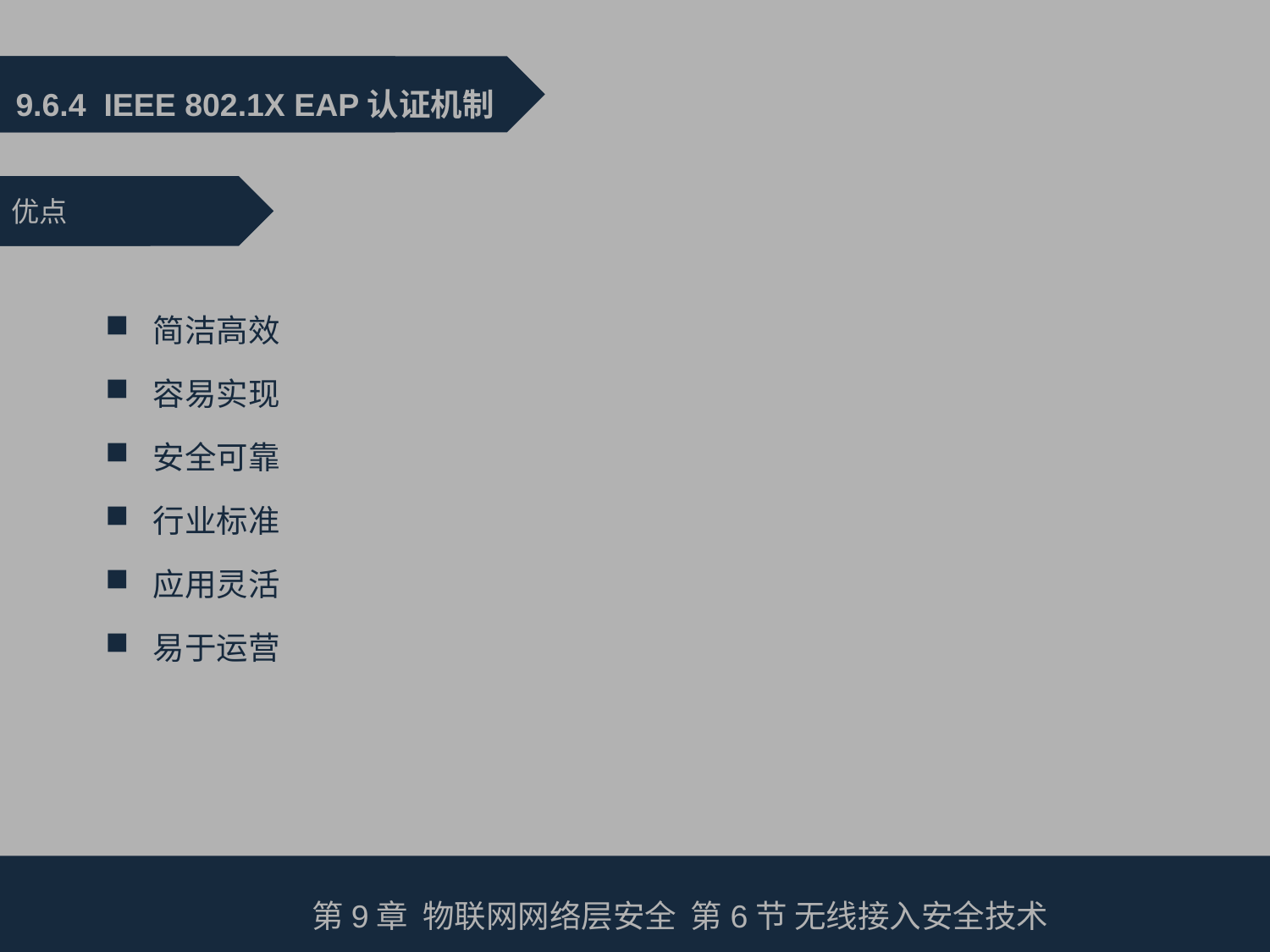

9.6.4  IEEE 802.1X EAP认证机制
优点
简洁高效
容易实现
安全可靠
行业标准
应用灵活
易于运营
第9章  物联网网络层安全  第6节 无线接入安全技术